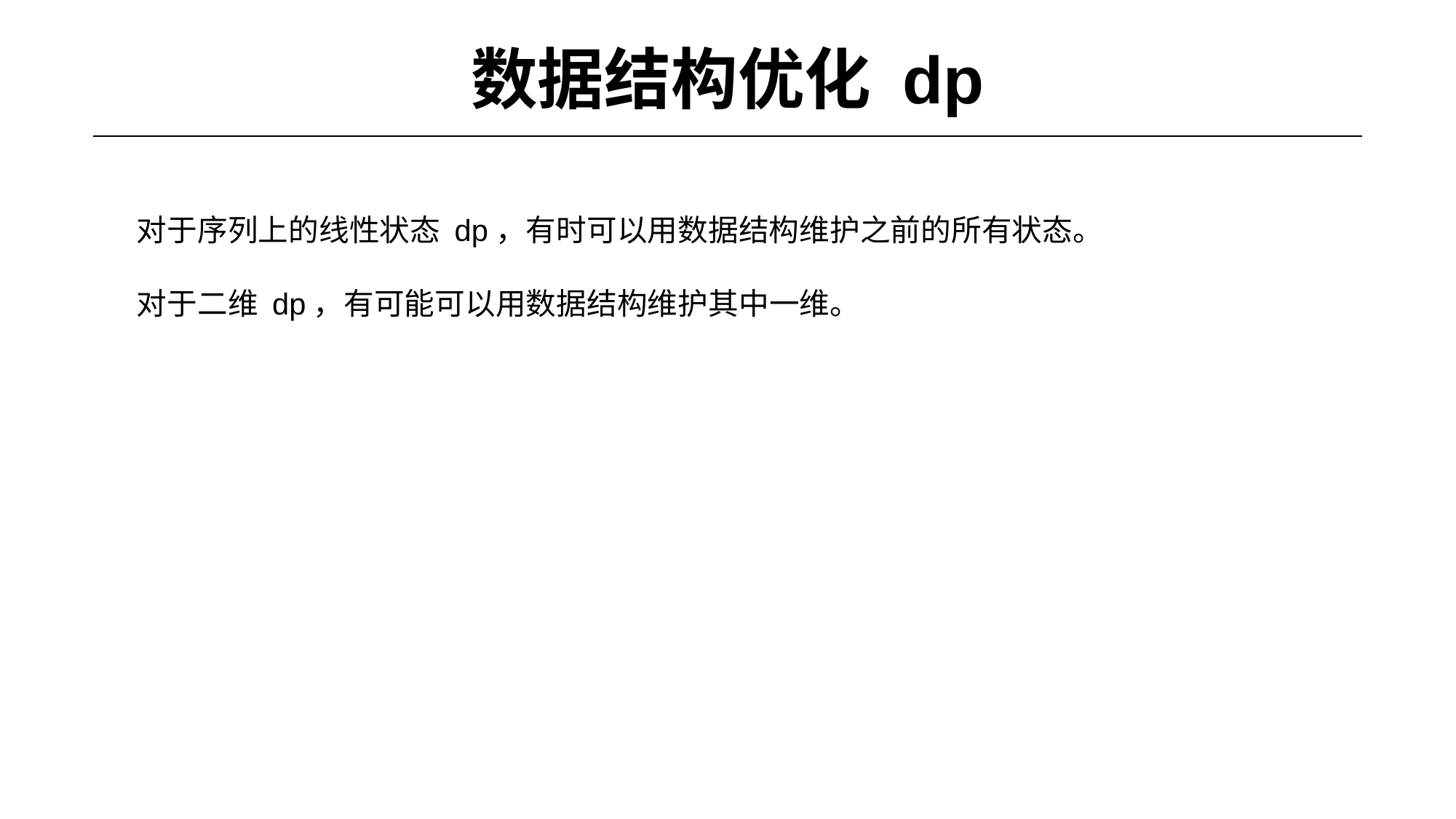

# 数据结构优化 dp
对于序列上的线性状态 dp，有时可以用数据结构维护之前的所有状态。

对于二维 dp，有可能可以用数据结构维护其中一维。